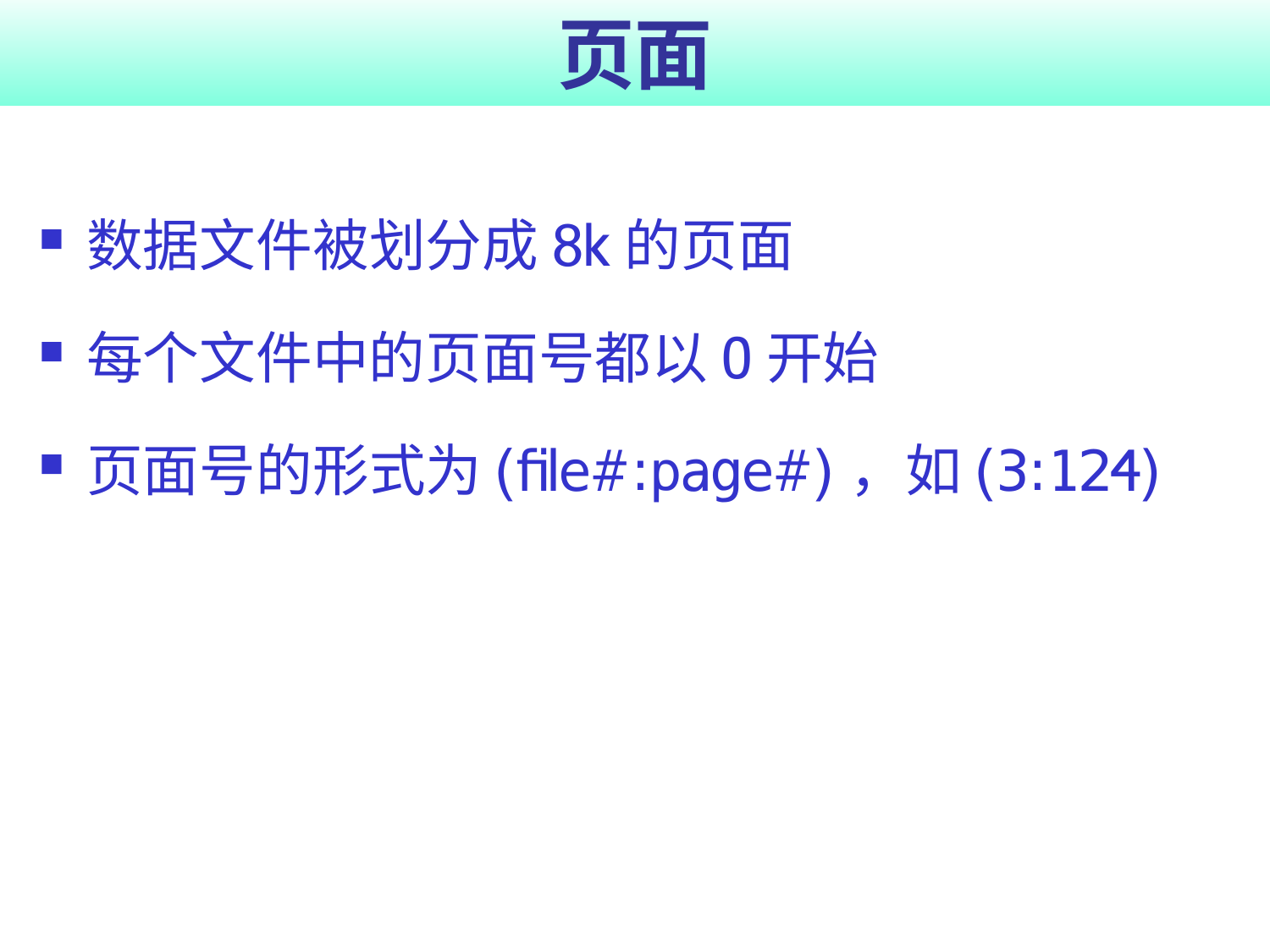

# 页面
数据文件被划分成8k的页面
每个文件中的页面号都以0开始
页面号的形式为(file#:page#)，如(3:124)